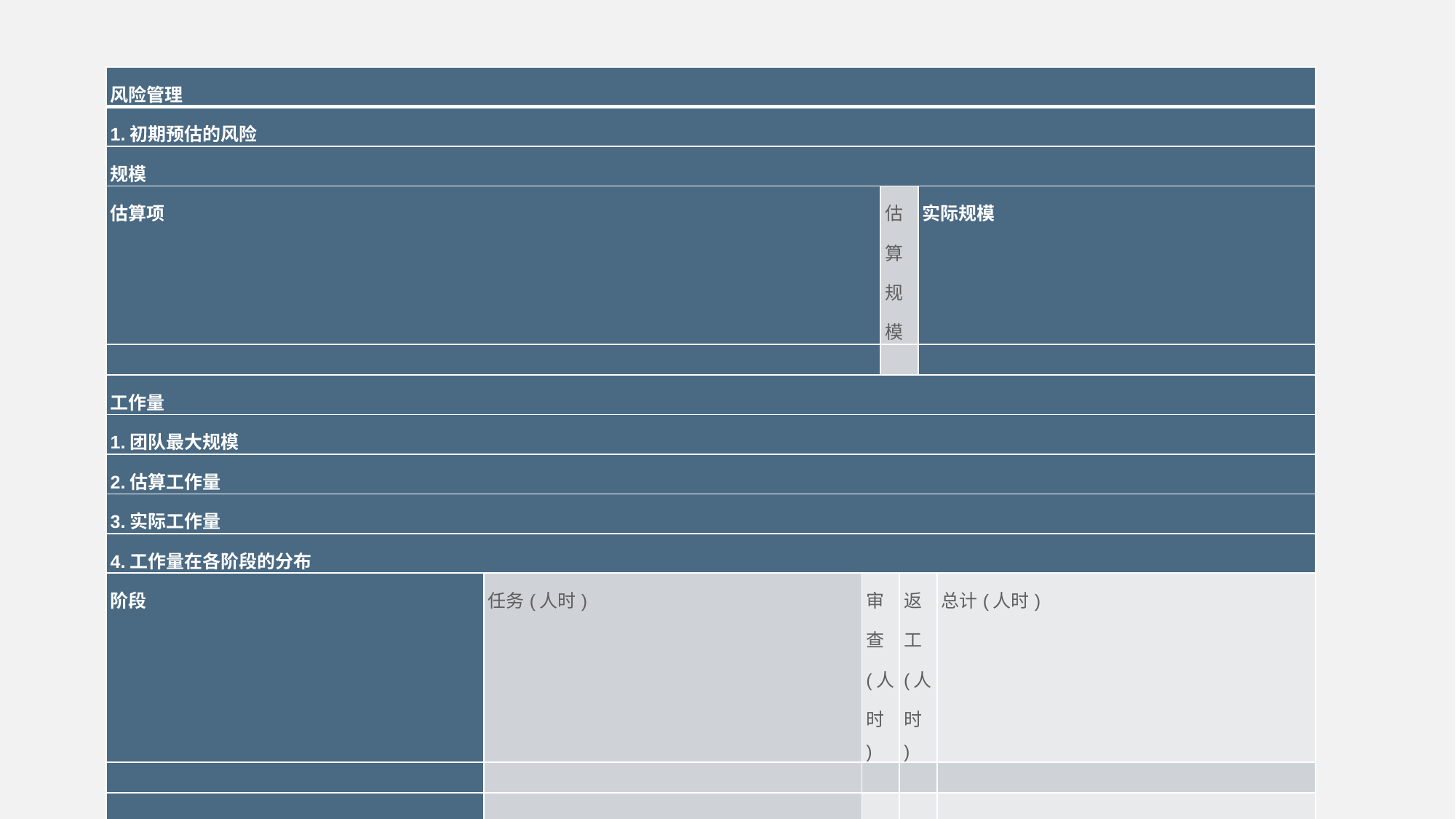

| 风险管理 |  |  |  |  |  |  |
| --- | --- | --- | --- | --- | --- | --- |
| 1.初期预估的风险 |  |  |  |  |  |  |
| 规模 |  |  |  |  |  |  |
| 估算项 |  |  | 估算规模 |  | 实际规模 |  |
|  |  |  |  |  |  |  |
| 工作量 |  |  |  |  |  |  |
| 1.团队最大规模 |  |  |  |  |  |  |
| 2.估算工作量 |  |  |  |  |  |  |
| 3.实际工作量 |  |  |  |  |  |  |
| 4.工作量在各阶段的分布 |  |  |  |  |  |  |
| 阶段 | 任务(人时) | 审查(人时) |  | 返工(人时) |  | 总计(人时) |
|  |  |  |  |  |  |  |
|  |  |  |  |  |  |  |
|  |  |  |  |  |  |  |
|  |  |  |  |  |  |  |
|  |  |  |  |  |  |  |
| 总计(人时) |  |  |  |  |  |  |